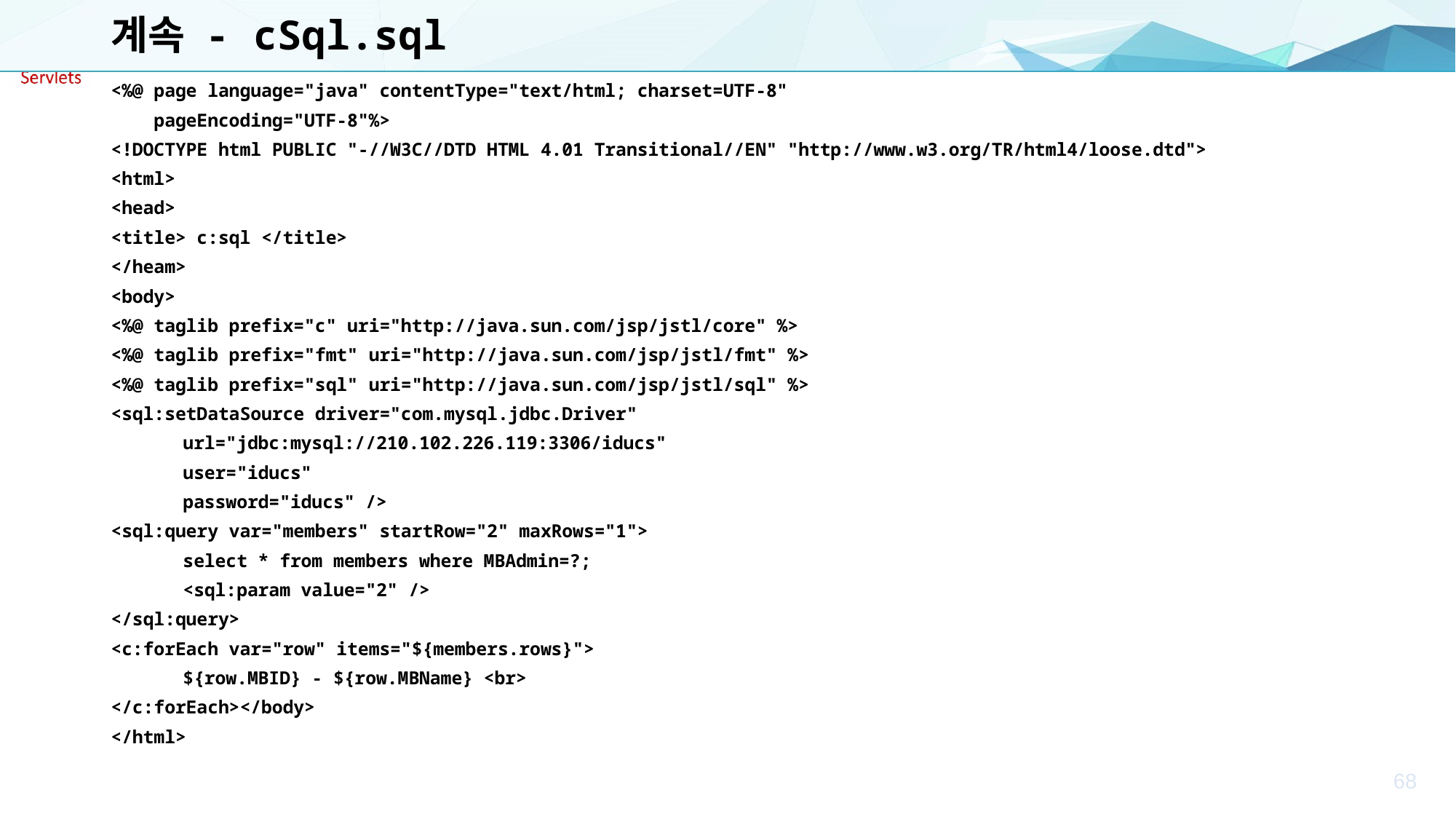

# 계속 - cSql.sql
<%@ page language="java" contentType="text/html; charset=UTF-8"
    pageEncoding="UTF-8"%>
<!DOCTYPE html PUBLIC "-//W3C//DTD HTML 4.01 Transitional//EN" "http://www.w3.org/TR/html4/loose.dtd">
<html>
<head>
<title> c:sql </title>
</heam>
<body>
<%@ taglib prefix="c" uri="http://java.sun.com/jsp/jstl/core" %>
<%@ taglib prefix="fmt" uri="http://java.sun.com/jsp/jstl/fmt" %>
<%@ taglib prefix="sql" uri="http://java.sun.com/jsp/jstl/sql" %>
<sql:setDataSource driver="com.mysql.jdbc.Driver"
	url="jdbc:mysql://210.102.226.119:3306/iducs"
	user="iducs"
	password="iducs" />
<sql:query var="members" startRow="2" maxRows="1">
	select * from members where MBAdmin=?;
	<sql:param value="2" />
</sql:query>
<c:forEach var="row" items="${members.rows}">
	${row.MBID} - ${row.MBName} <br>
</c:forEach></body>
</html>
68